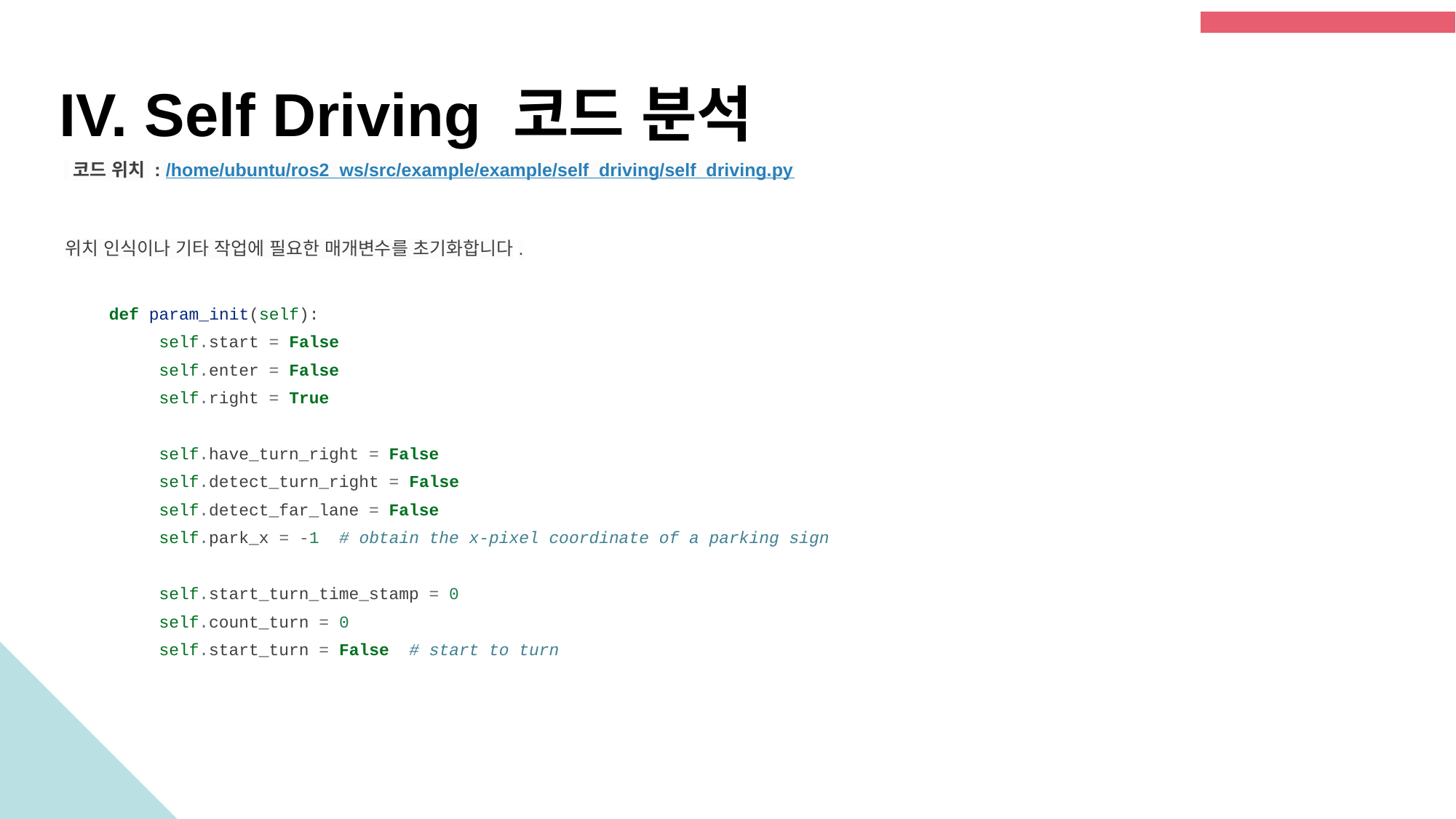

IV. Self Driving 코드 분석
 코드 위치 : /home/ubuntu/ros2_ws/src/example/example/self_driving/self_driving.py
위치 인식이나 기타 작업에 필요한 매개변수를 초기화합니다.
   def param_init(self):
        self.start = False
        self.enter = False
        self.right = True

        self.have_turn_right = False
        self.detect_turn_right = False
        self.detect_far_lane = False
        self.park_x = -1  # obtain the x-pixel coordinate of a parking sign

        self.start_turn_time_stamp = 0
        self.count_turn = 0
        self.start_turn = False  # start to turn